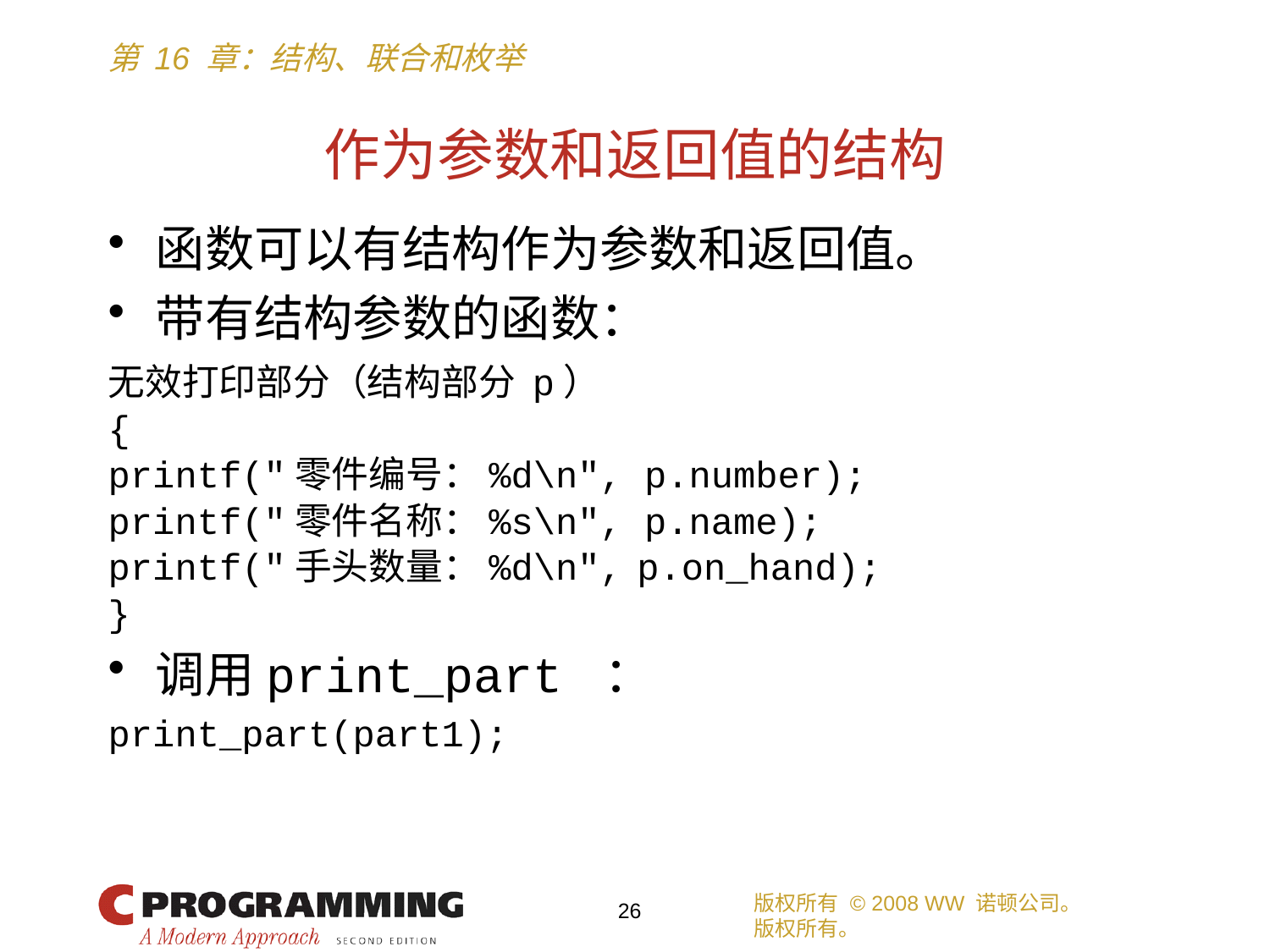

# 作为参数和返回值的结构
函数可以有结构作为参数和返回值。
带有结构参数的函数：
无效打印部分（结构部分 p）
{
printf("零件编号：%d\n", p.number);
printf("零件名称：%s\n", p.name);
printf("手头数量：%d\n", p.on_hand);
}
调用print_part ：
print_part(part1);
版权所有 © 2008 WW 诺顿公司。
版权所有。
26